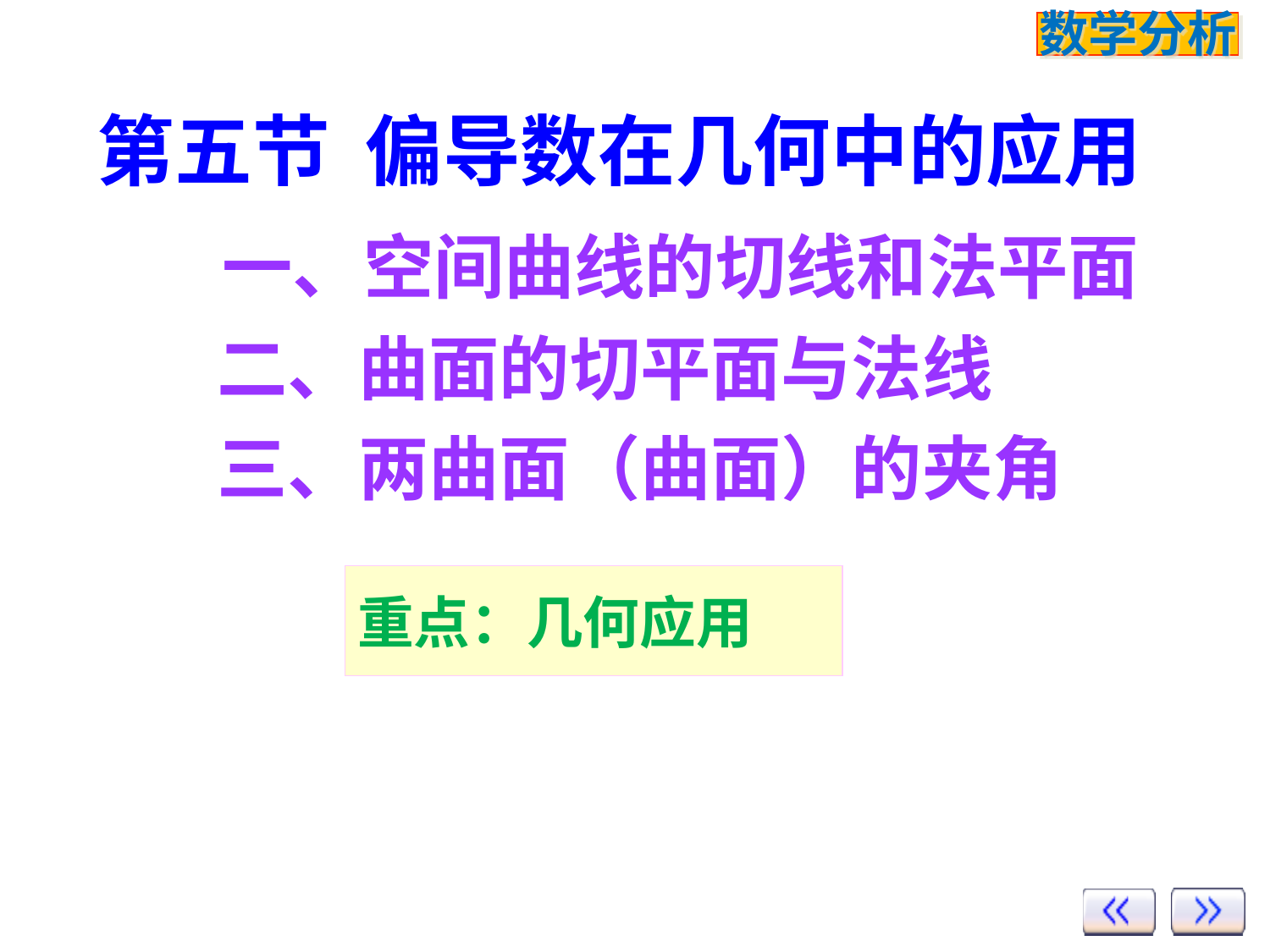

第五节  偏导数在几何中的应用
一、空间曲线的切线和法平面
二、曲面的切平面与法线
三、两曲面（曲面）的夹角
重点：几何应用